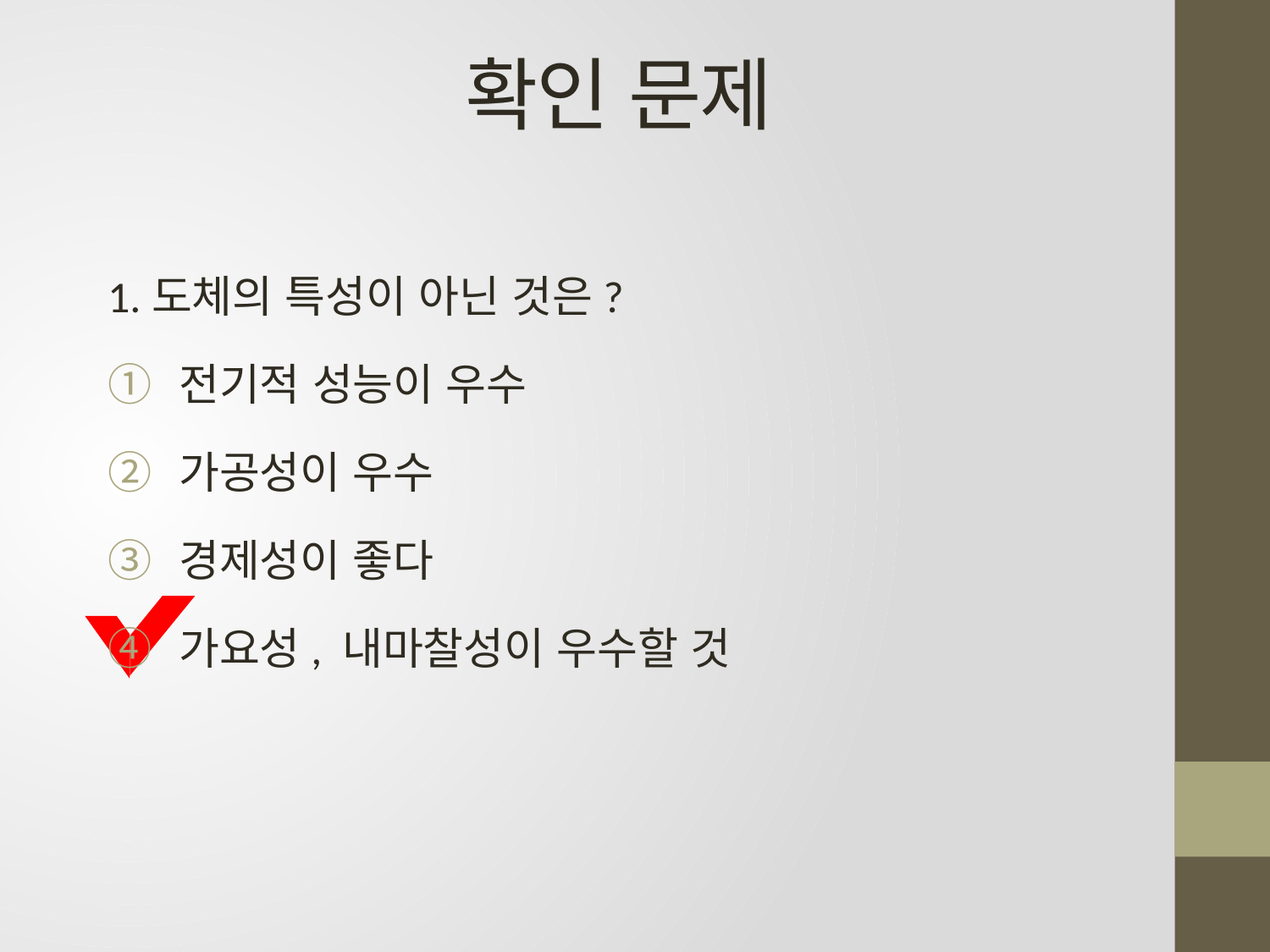

# 확인 문제
1.도체의 특성이 아닌 것은?
전기적 성능이 우수
가공성이 우수
경제성이 좋다
가요성, 내마찰성이 우수할 것